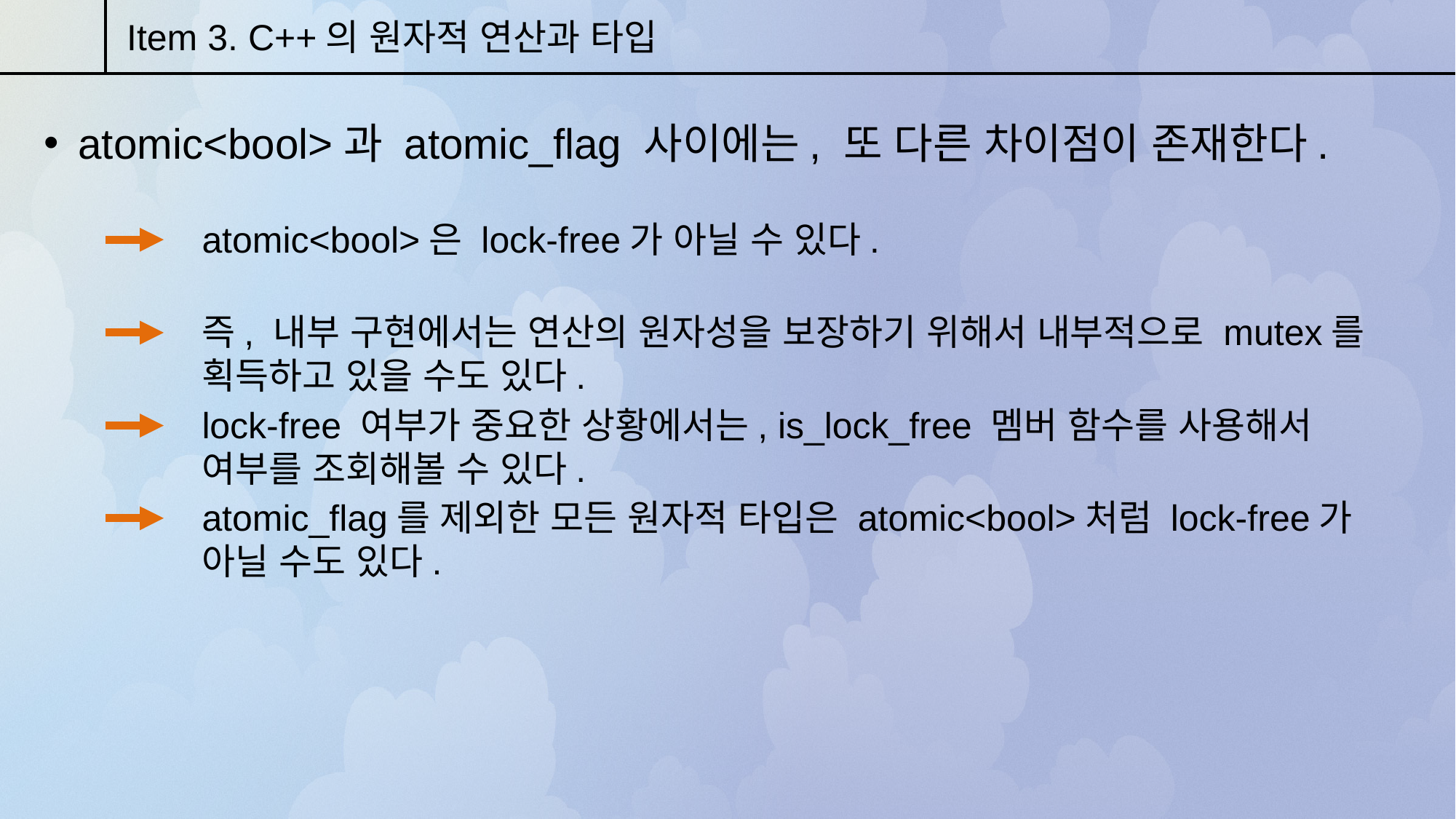

Item 3. C++의 원자적 연산과 타입
atomic<bool>과 atomic_flag 사이에는, 또 다른 차이점이 존재한다.
atomic<bool>은 lock-free가 아닐 수 있다.
즉, 내부 구현에서는 연산의 원자성을 보장하기 위해서 내부적으로 mutex를 획득하고 있을 수도 있다.
lock-free 여부가 중요한 상황에서는, is_lock_free 멤버 함수를 사용해서 여부를 조회해볼 수 있다.
atomic_flag를 제외한 모든 원자적 타입은 atomic<bool>처럼 lock-free가 아닐 수도 있다.